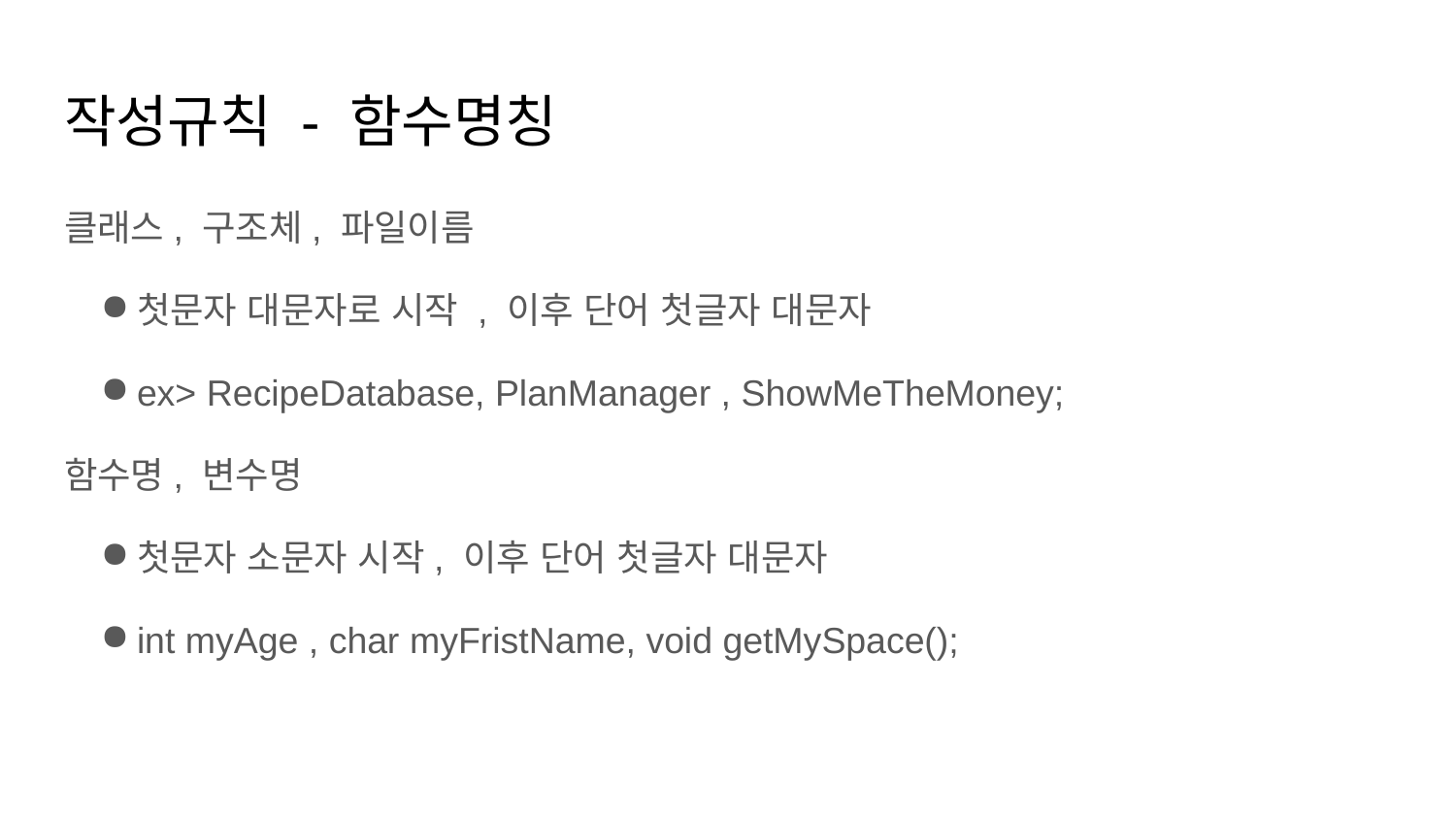

# 작성규칙 - 함수명칭
클래스, 구조체, 파일이름
첫문자 대문자로 시작 , 이후 단어 첫글자 대문자
ex> RecipeDatabase, PlanManager , ShowMeTheMoney;
함수명, 변수명
첫문자 소문자 시작, 이후 단어 첫글자 대문자
int myAge , char myFristName, void getMySpace();